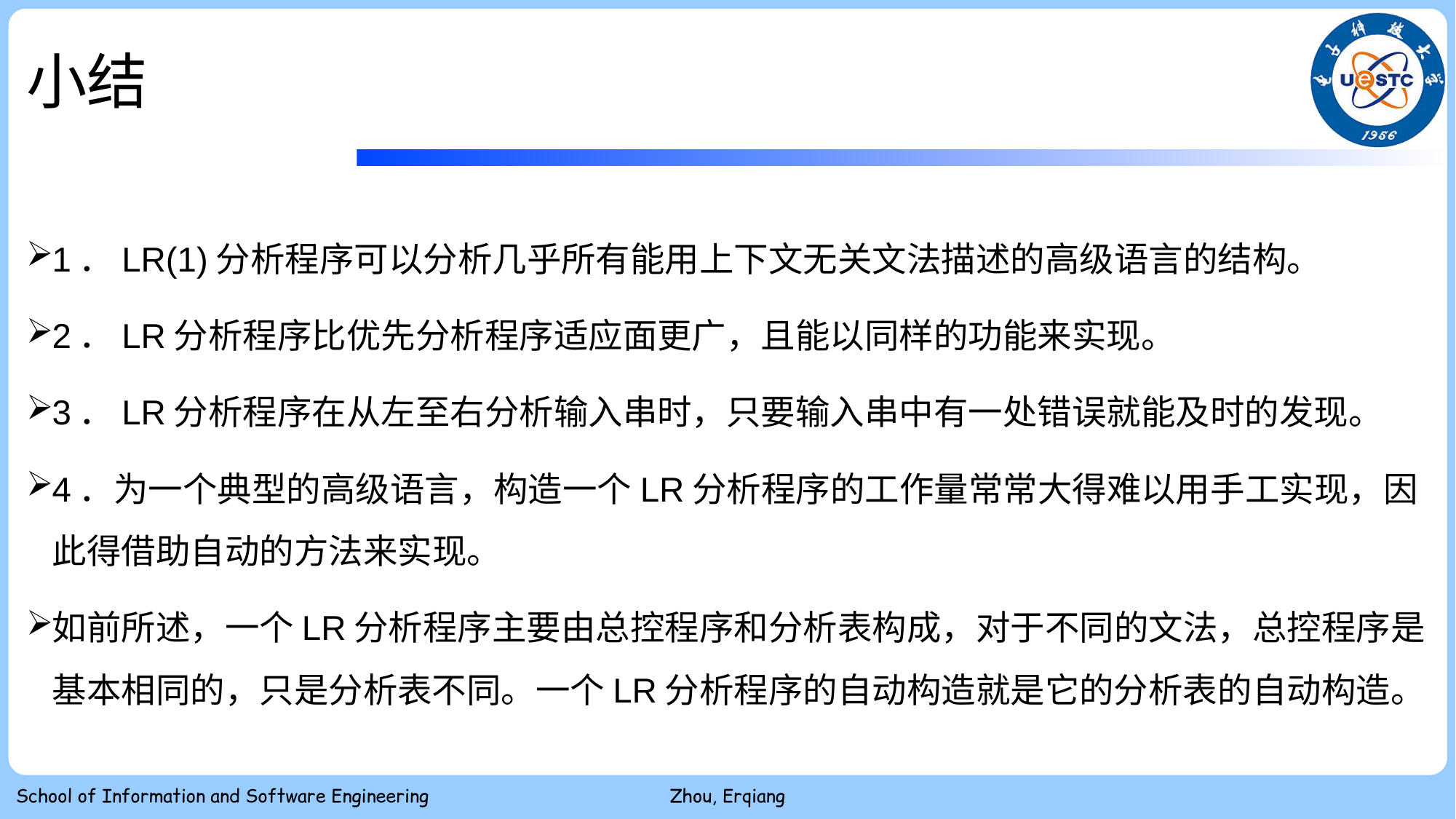

# 小结

1．LR(1)分析程序可以分析几乎所有能用上下文无关文法描述的高级语言的结构。
2．LR分析程序比优先分析程序适应面更广，且能以同样的功能来实现。
3．LR分析程序在从左至右分析输入串时，只要输入串中有一处错误就能及时的发现。
4．为一个典型的高级语言，构造一个LR分析程序的工作量常常大得难以用手工实现，因此得借助自动的方法来实现。
如前所述，一个LR分析程序主要由总控程序和分析表构成，对于不同的文法，总控程序是基本相同的，只是分析表不同。一个LR分析程序的自动构造就是它的分析表的自动构造。
School of Information and Software Engineering
Zhou, Erqiang
20